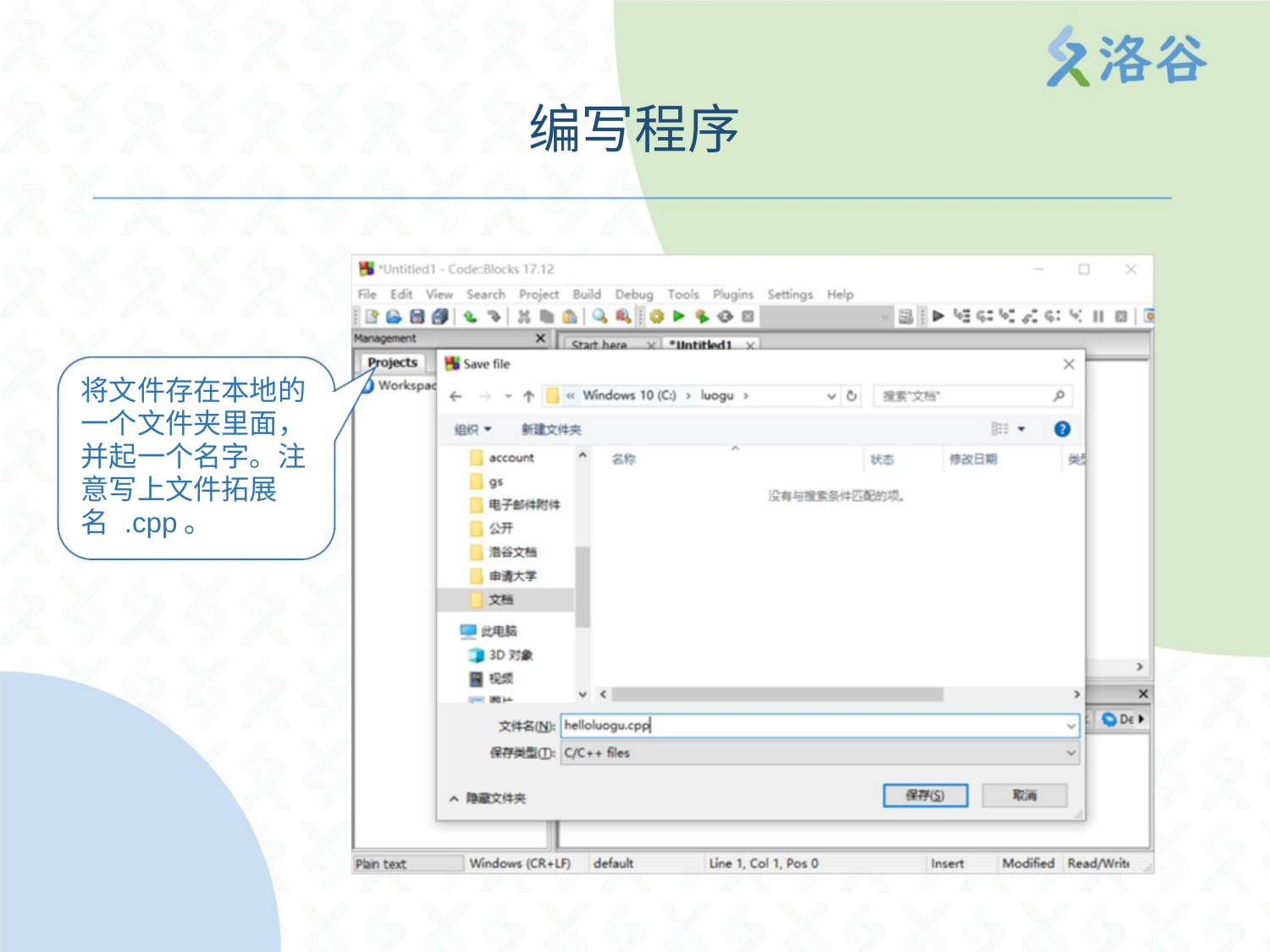

编写程序
将文件存在本地的
一个文件夹里面，
并起一个名字。注
意写上文件拓展
名 .cpp。